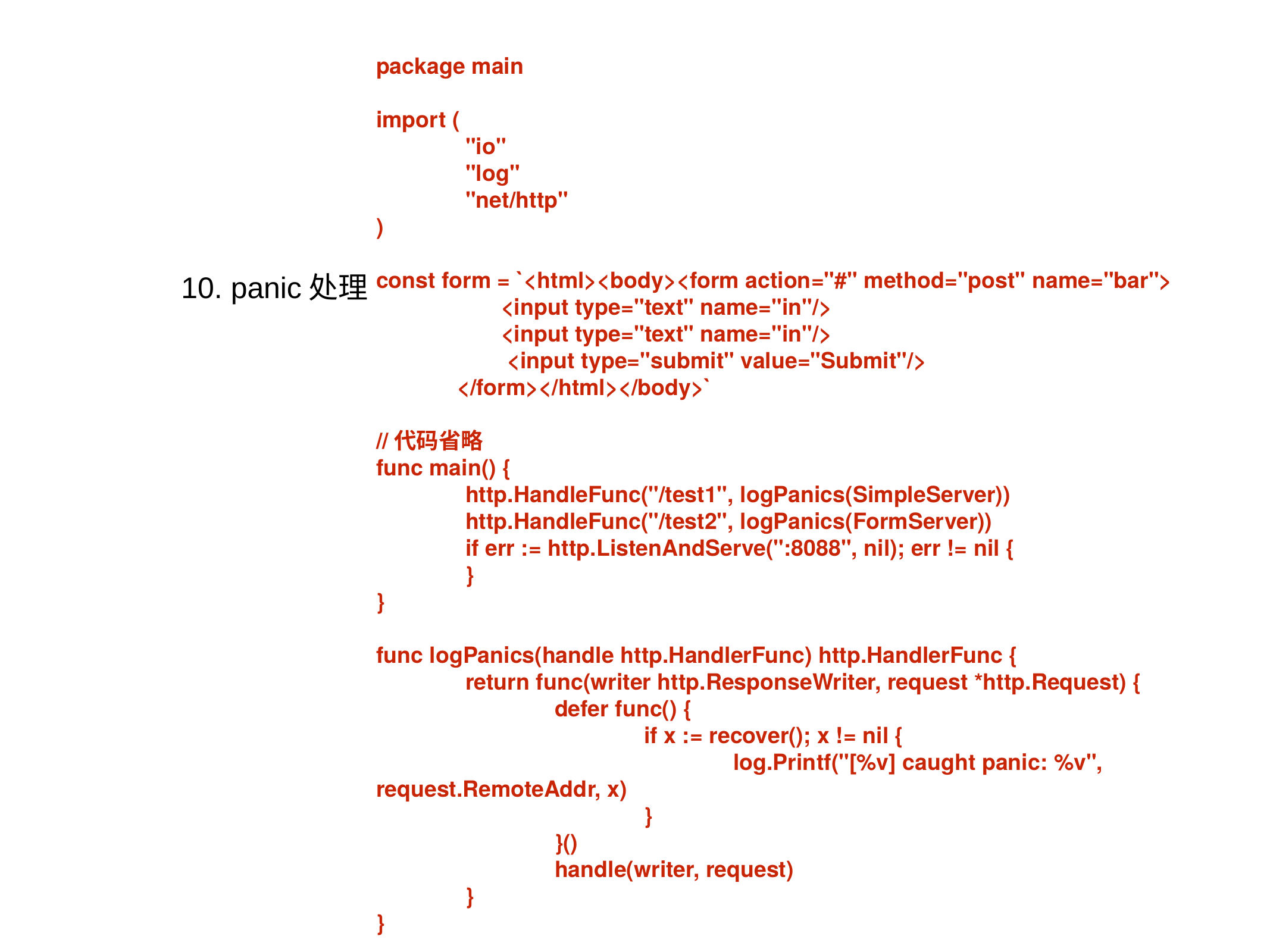

package main

import (
	"io"
	"log"
	"net/http"
)

const form = `<html><body><form action="#" method="post" name="bar">
                    <input type="text" name="in"/>
                    <input type="text" name="in"/>
                     <input type="submit" value="Submit"/>
             </form></html></body>`

//代码省略
func main() {
	http.HandleFunc("/test1", logPanics(SimpleServer))
	http.HandleFunc("/test2", logPanics(FormServer))
	if err := http.ListenAndServe(":8088", nil); err != nil {
	}
}

func logPanics(handle http.HandlerFunc) http.HandlerFunc {
	return func(writer http.ResponseWriter, request *http.Request) {
		defer func() {
			if x := recover(); x != nil {
				log.Printf("[%v] caught panic: %v", request.RemoteAddr, x)
			}
		}()
		handle(writer, request)
	}
}
10. panic处理